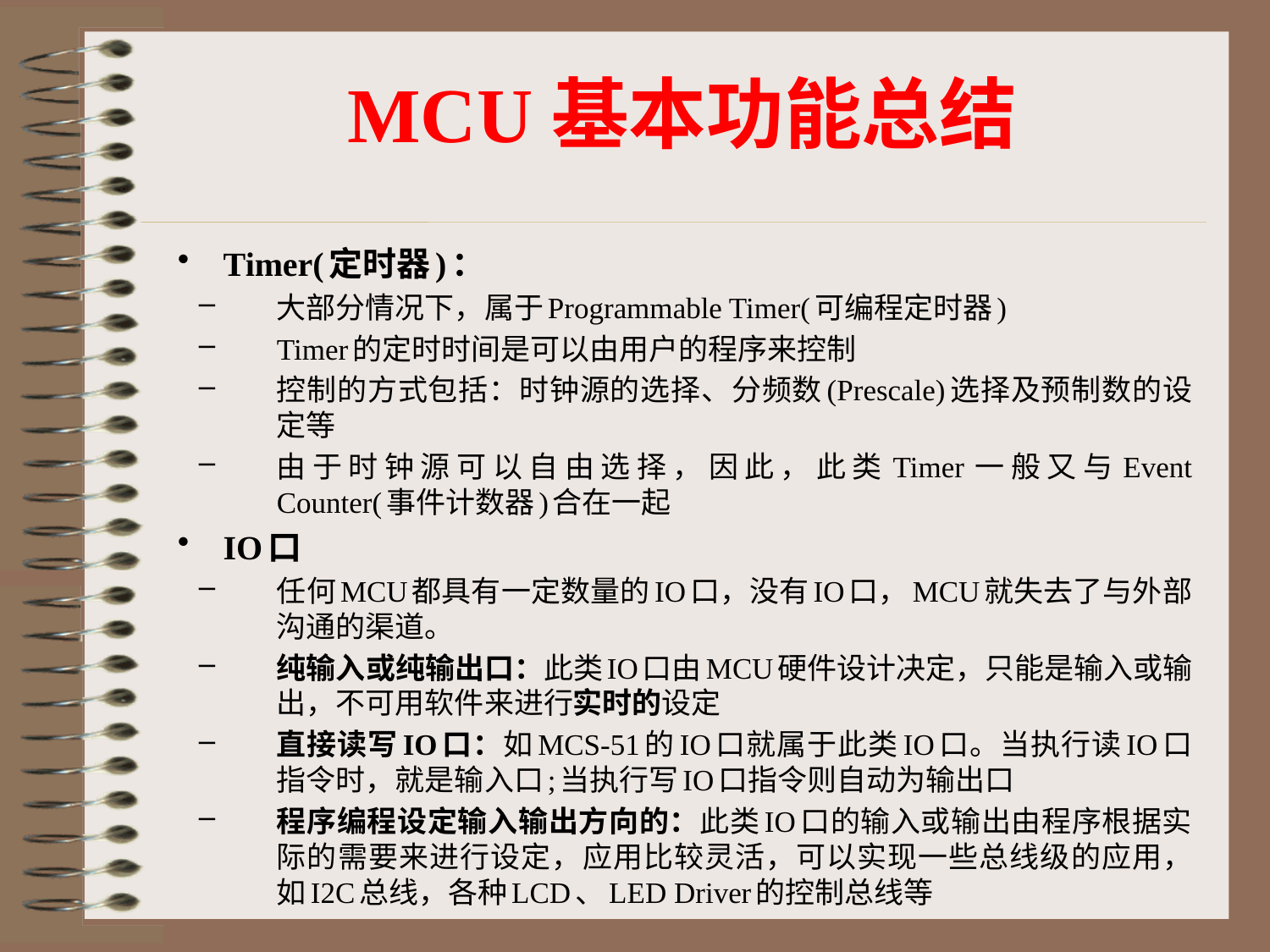

# MCU基本功能总结
Timer(定时器)：
大部分情况下，属于Programmable Timer(可编程定时器)
Timer的定时时间是可以由用户的程序来控制
控制的方式包括：时钟源的选择、分频数(Prescale)选择及预制数的设定等
由于时钟源可以自由选择，因此，此类Timer一般又与Event Counter(事件计数器)合在一起
IO口
任何MCU都具有一定数量的IO口，没有IO口，MCU就失去了与外部沟通的渠道。
纯输入或纯输出口：此类IO口由MCU硬件设计决定，只能是输入或输出，不可用软件来进行实时的设定
直接读写IO口：如MCS-51的IO口就属于此类IO口。当执行读IO口指令时，就是输入口;当执行写IO口指令则自动为输出口
程序编程设定输入输出方向的：此类IO口的输入或输出由程序根据实际的需要来进行设定，应用比较灵活，可以实现一些总线级的应用，如I2C总线，各种LCD、LED Driver的控制总线等